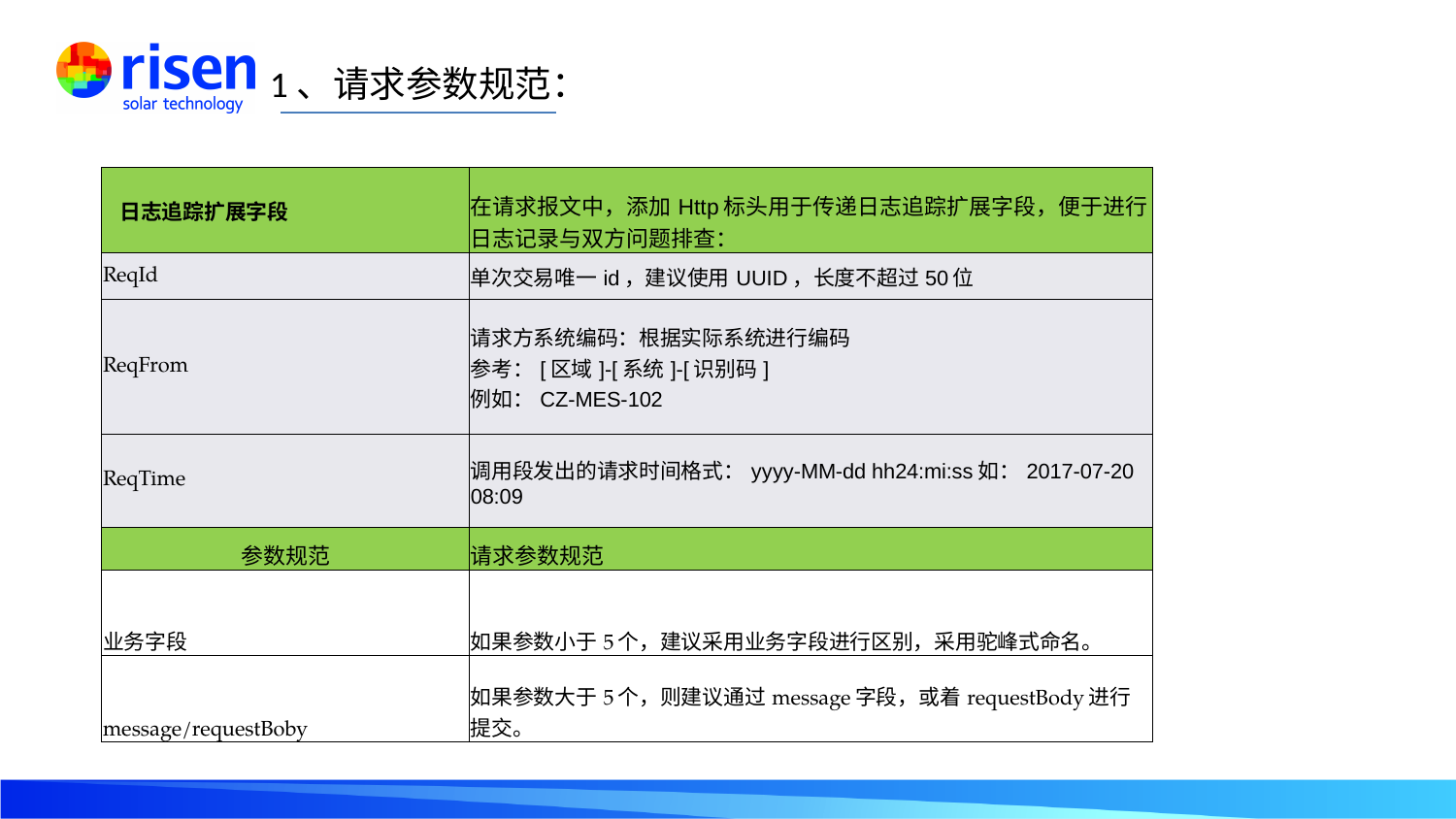

1、请求参数规范：
| 日志追踪扩展字段 | 在请求报文中，添加Http标头用于传递日志追踪扩展字段，便于进行日志记录与双方问题排查： |
| --- | --- |
| ReqId | 单次交易唯一id，建议使用UUID，长度不超过50位 |
| ReqFrom | 请求方系统编码：根据实际系统进行编码 参考：[区域]-[系统]-[识别码] 例如：CZ-MES-102 |
| ReqTime | 调用段发出的请求时间格式：yyyy-MM-dd hh24:mi:ss如：2017-07-20 08:09 |
| 参数规范 | 请求参数规范 |
| 业务字段 | 如果参数小于5个，建议采用业务字段进行区别，采用驼峰式命名。 |
| message/requestBoby | 如果参数大于5个，则建议通过message字段，或着requestBody进行提交。 |